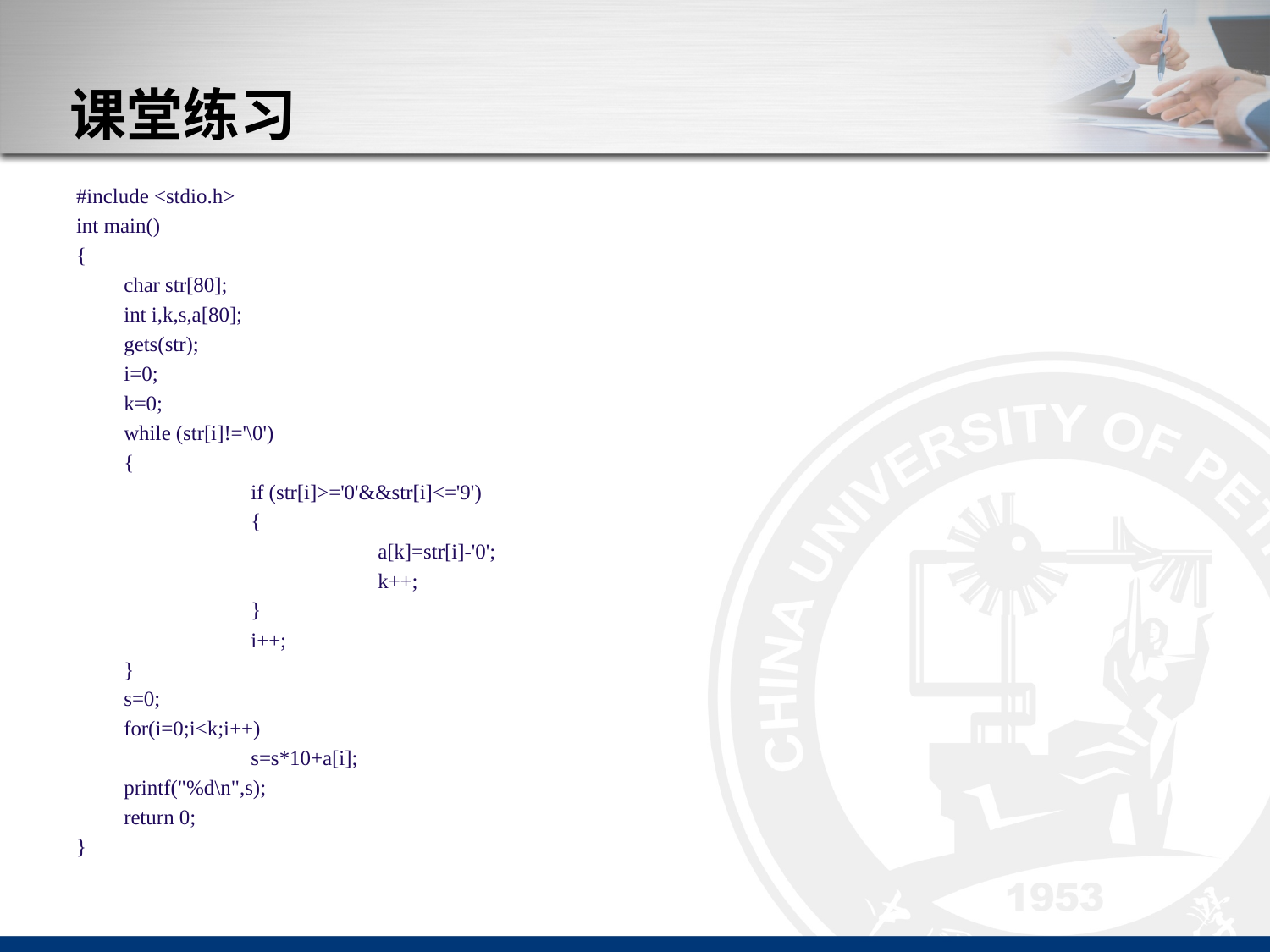

# 课堂练习
#include <stdio.h>
int main()
{
	char str[80];
	int i,k,s,a[80];
	gets(str);
	i=0;
	k=0;
	while (str[i]!='\0')
	{
		if (str[i]>='0'&&str[i]<='9')
		{
			a[k]=str[i]-'0';
			k++;
		}
		i++;
	}
	s=0;
	for(i=0;i<k;i++)
		s=s*10+a[i];
	printf("%d\n",s);
	return 0;
}